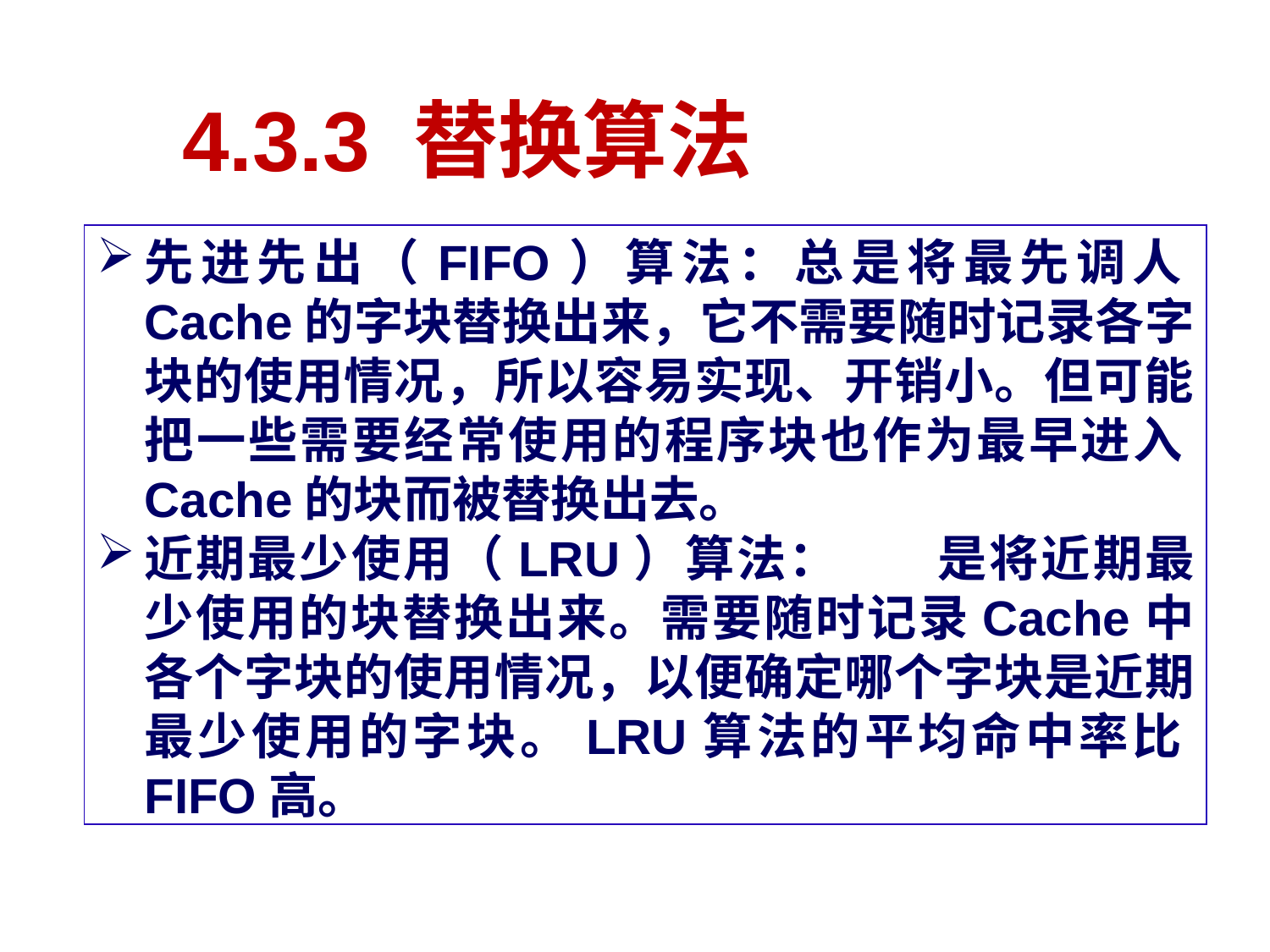

# 4.3.3 替换算法
先进先出（FIFO）算法：总是将最先调人Cache的字块替换出来，它不需要随时记录各字块的使用情况，所以容易实现、开销小。但可能把一些需要经常使用的程序块也作为最早进入Cache的块而被替换出去。
近期最少使用（LRU）算法：	是将近期最少使用的块替换出来。需要随时记录Cache中各个字块的使用情况，以便确定哪个字块是近期最少使用的字块。LRU算法的平均命中率比FIFO高。